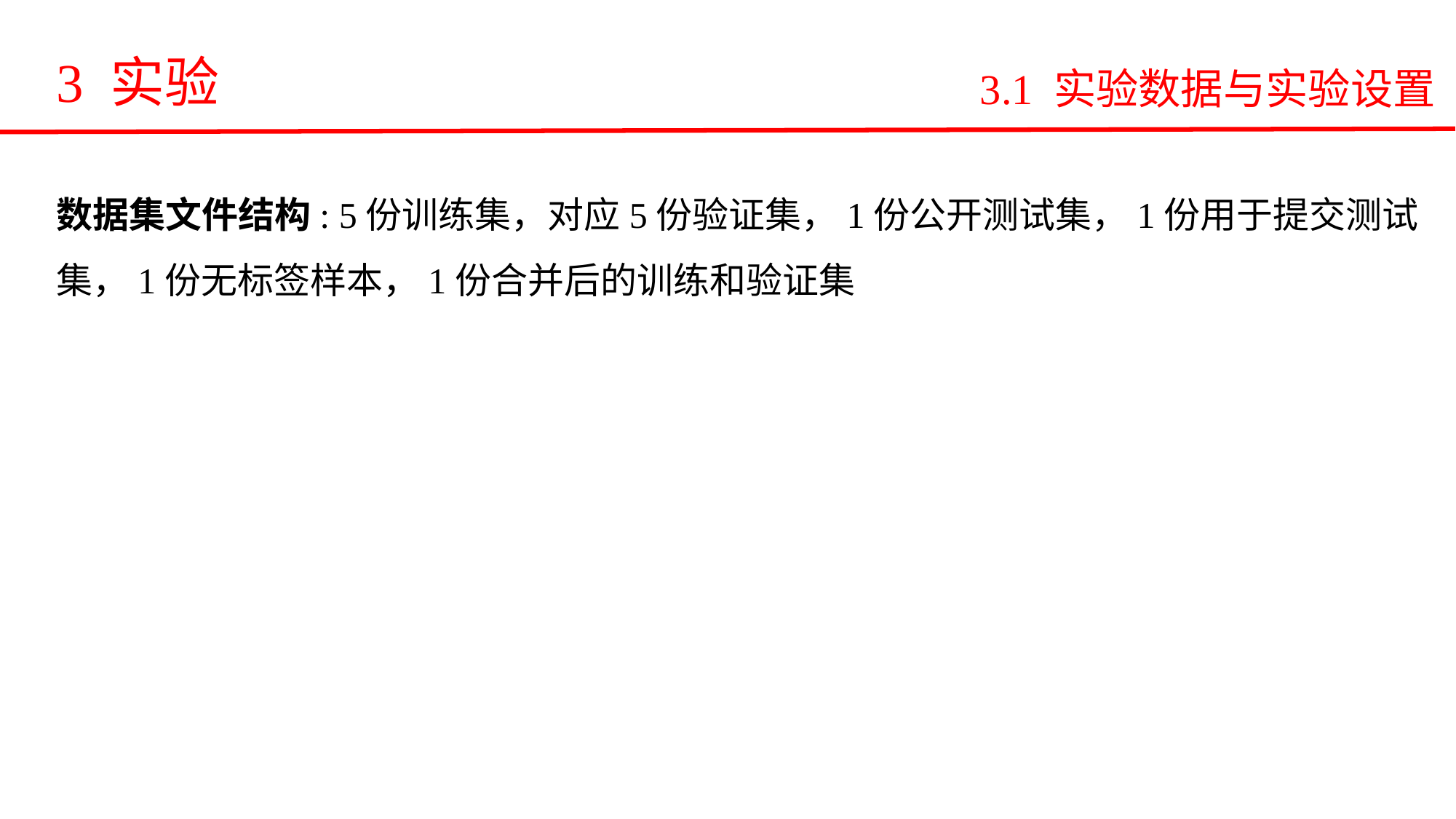

3 实验
3.1 实验数据与实验设置
数据集文件结构: 5份训练集，对应5份验证集，1份公开测试集，1份用于提交测试集，1份无标签样本，1份合并后的训练和验证集